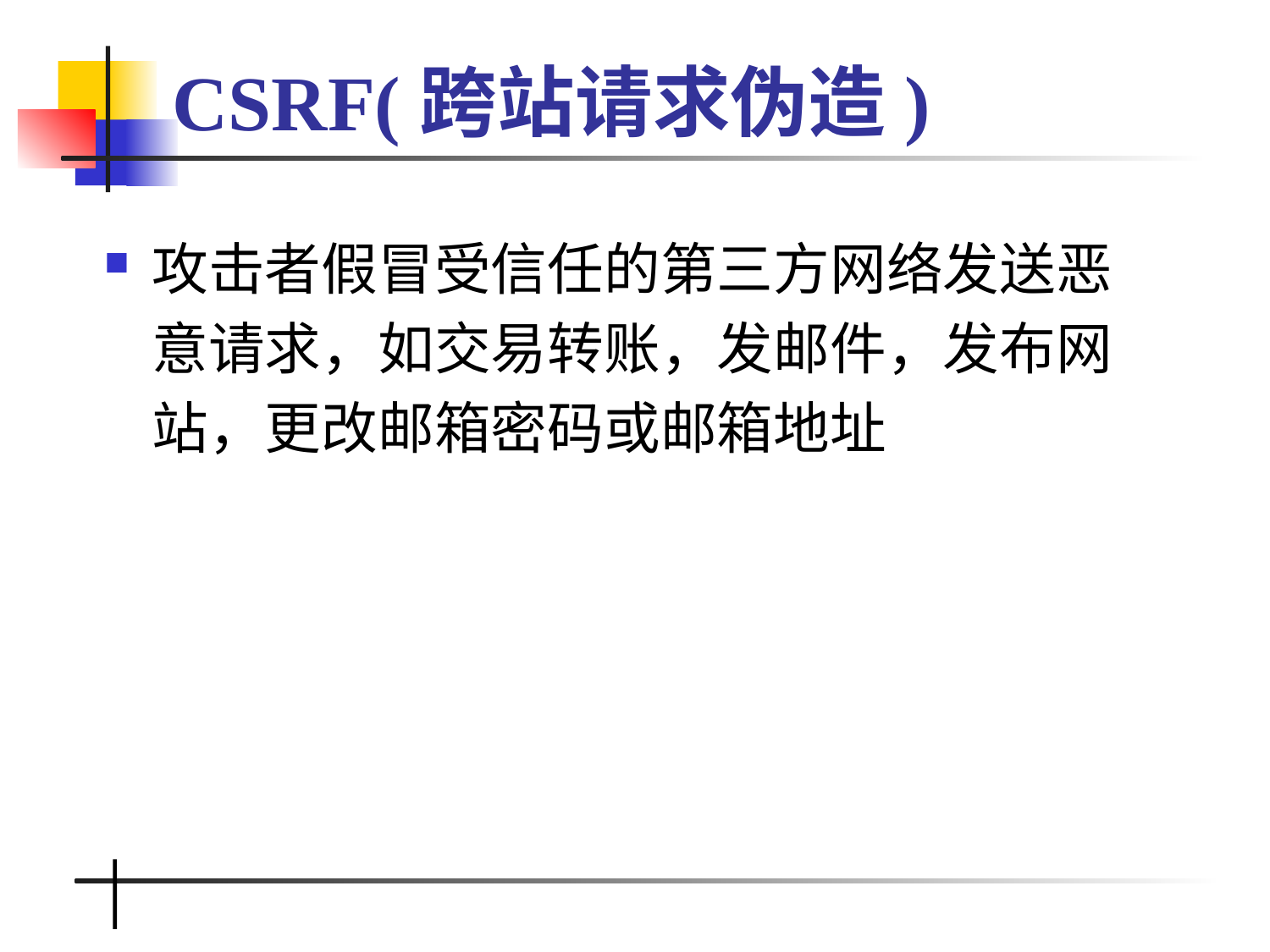

# CSRF(跨站请求伪造)
攻击者假冒受信任的第三方网络发送恶意请求，如交易转账，发邮件，发布网站，更改邮箱密码或邮箱地址